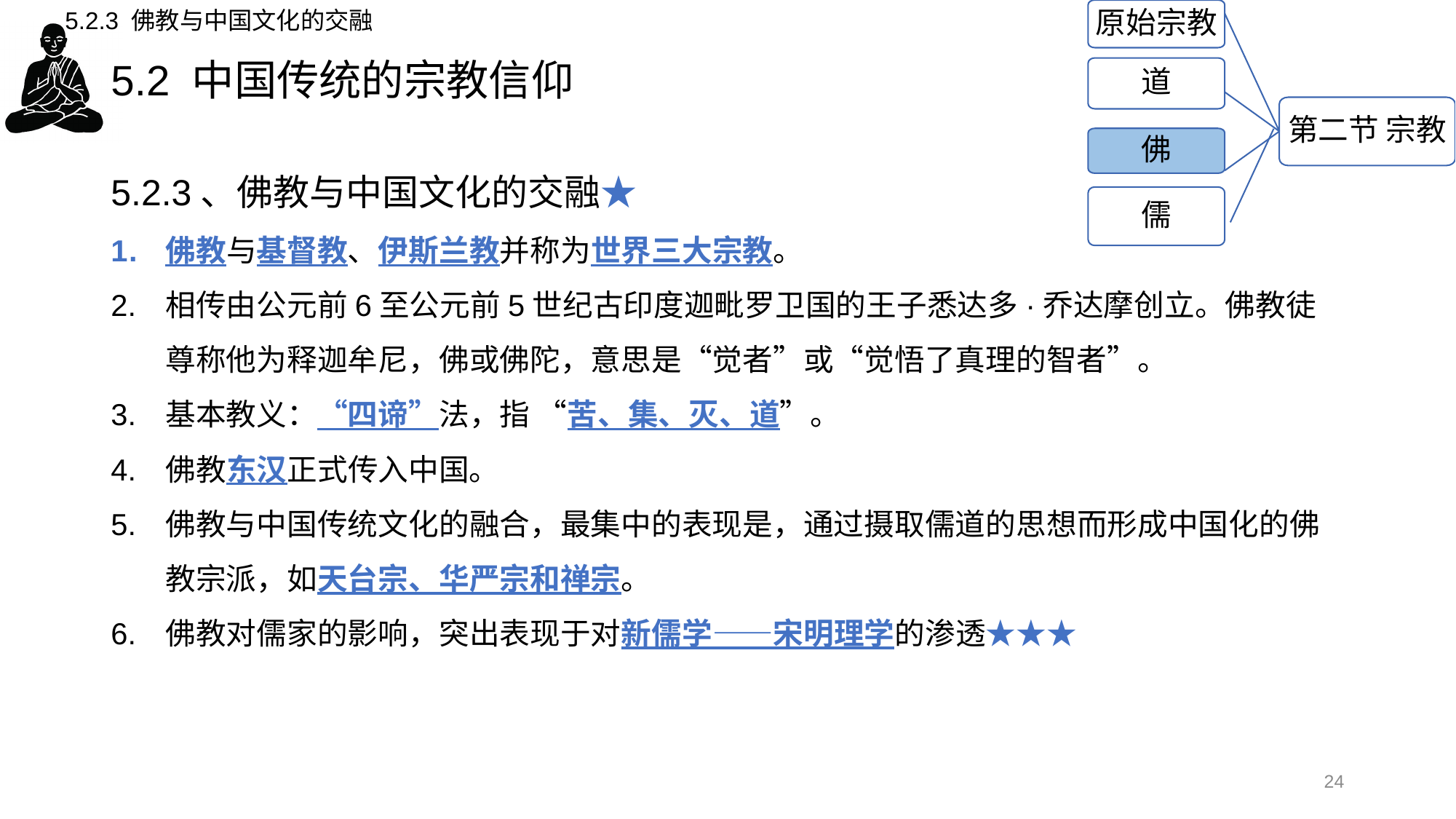

5.2.3 佛教与中国文化的交融
原始宗教
# 5.2 中国传统的宗教信仰
道

第二节 宗教

佛
5.2.3、佛教与中国文化的交融★
佛教与基督教、伊斯兰教并称为世界三大宗教。
相传由公元前6至公元前5世纪古印度迦毗罗卫国的王子悉达多·乔达摩创立。佛教徒尊称他为释迦牟尼，佛或佛陀，意思是“觉者”或“觉悟了真理的智者”。
基本教义：“四谛”法，指 “苦、集、灭、道”。
佛教东汉正式传入中国。
佛教与中国传统文化的融合，最集中的表现是，通过摄取儒道的思想而形成中国化的佛教宗派，如天台宗、华严宗和禅宗。
佛教对儒家的影响，突出表现于对新儒学——宋明理学的渗透★★★

儒
24